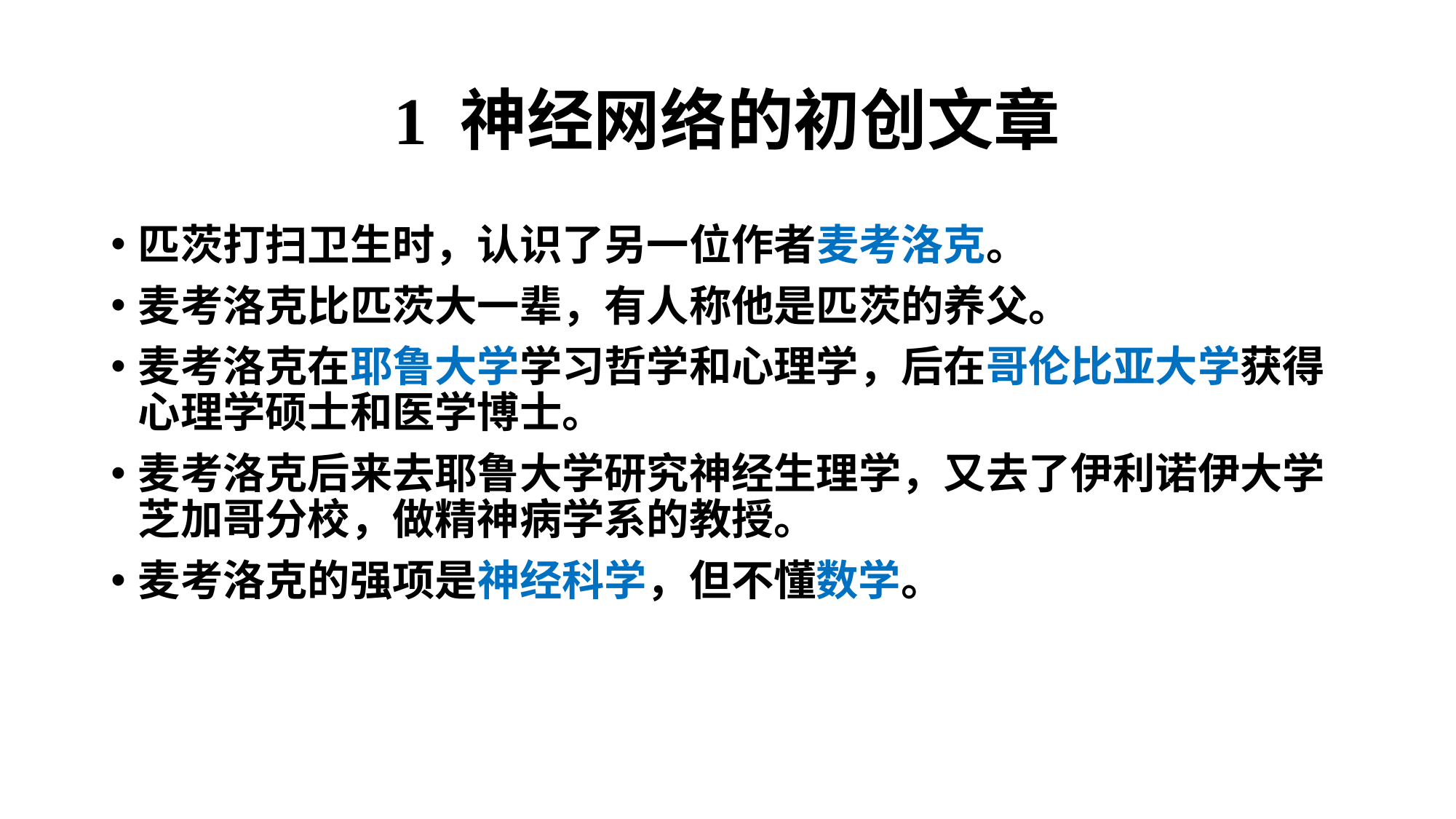

# 1 神经网络的初创文章
匹茨打扫卫生时，认识了另一位作者麦考洛克。
麦考洛克比匹茨大一辈，有人称他是匹茨的养父。
麦考洛克在耶鲁大学学习哲学和心理学，后在哥伦比亚大学获得心理学硕士和医学博士。
麦考洛克后来去耶鲁大学研究神经生理学，又去了伊利诺伊大学芝加哥分校，做精神病学系的教授。
麦考洛克的强项是神经科学，但不懂数学。